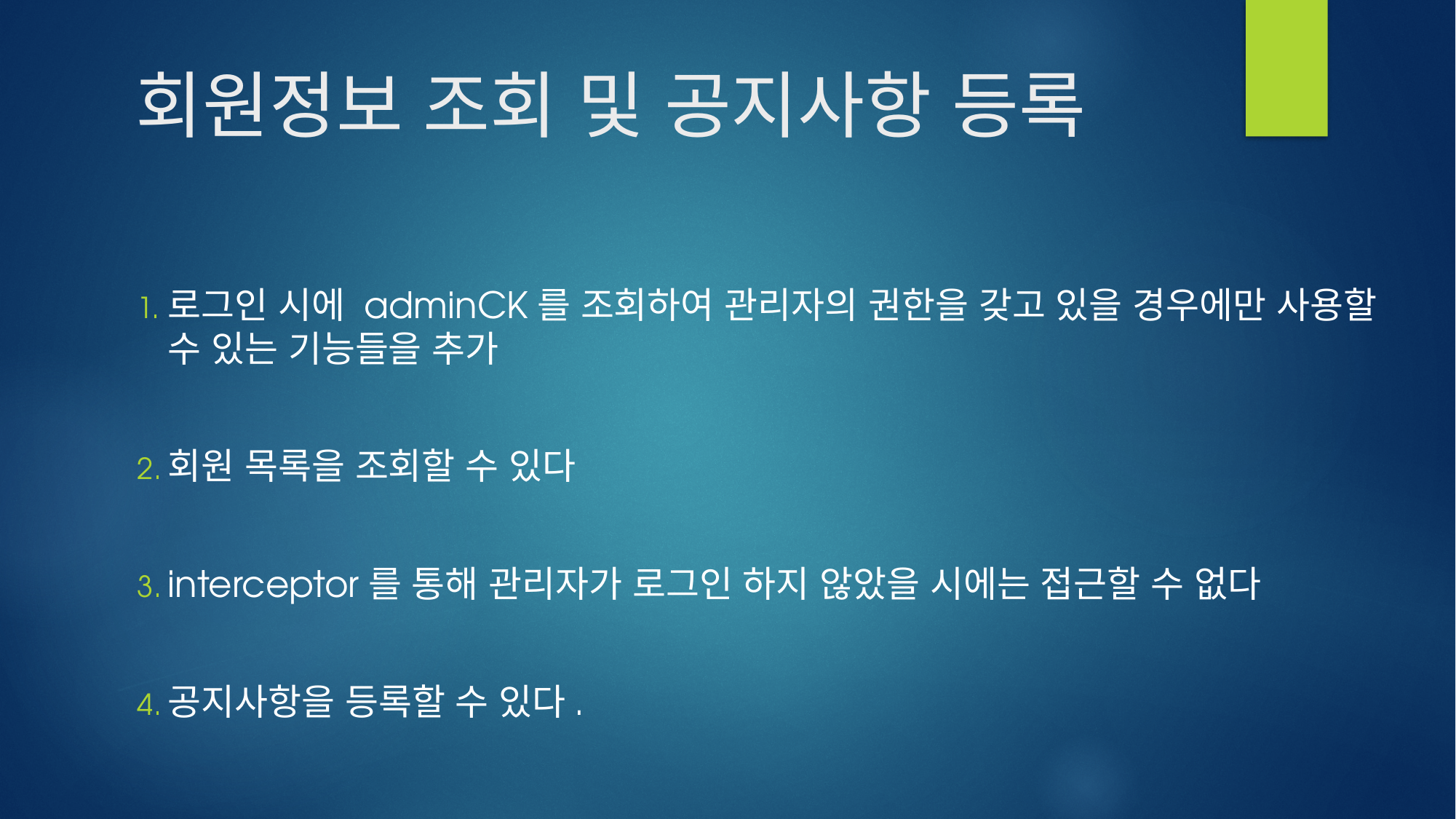

# 회원정보 조회 및 공지사항 등록
로그인 시에 adminCK를 조회하여 관리자의 권한을 갖고 있을 경우에만 사용할 수 있는 기능들을 추가

회원 목록을 조회할 수 있다

interceptor를 통해 관리자가 로그인 하지 않았을 시에는 접근할 수 없다

공지사항을 등록할 수 있다.